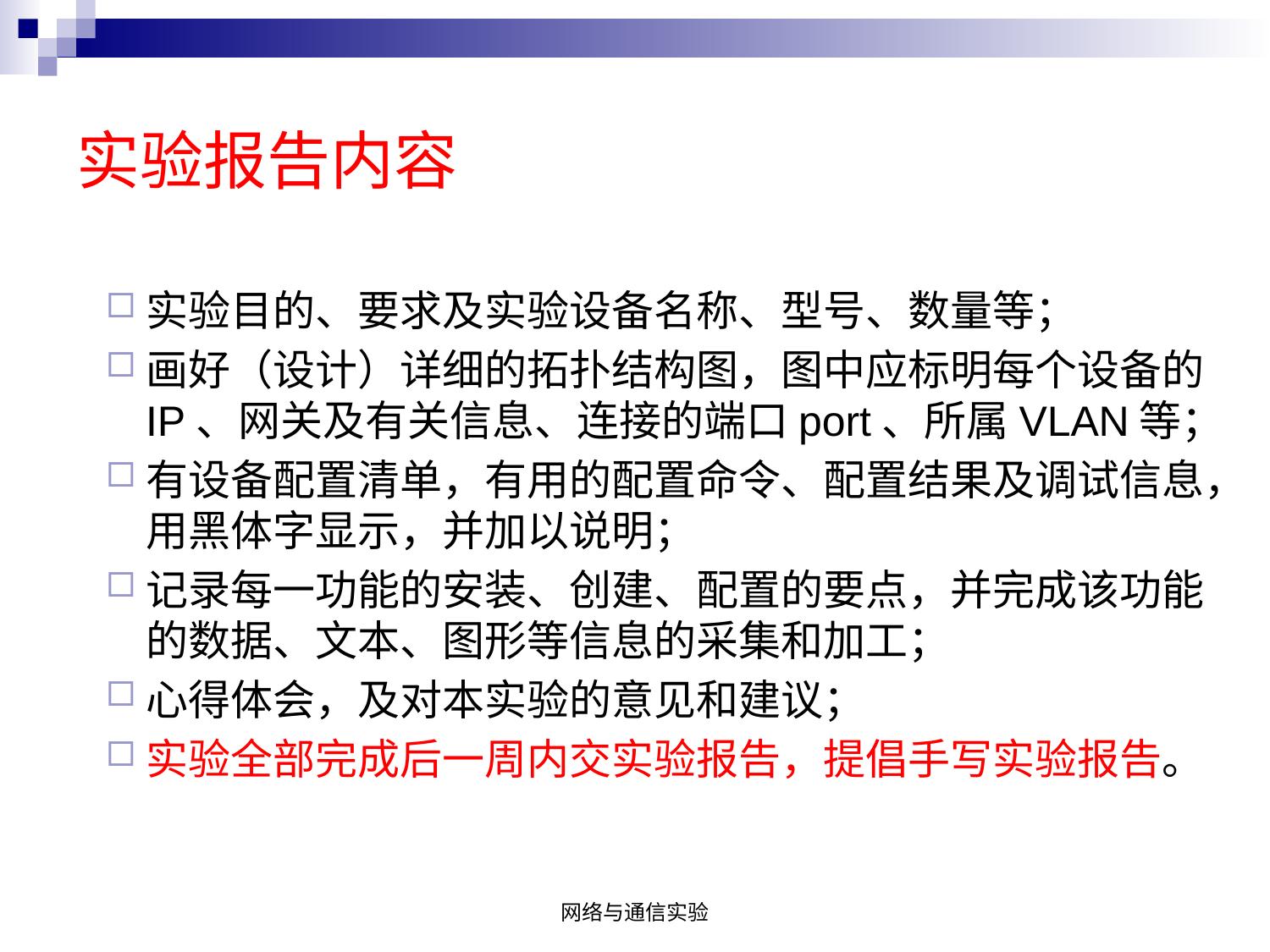

# 实验报告内容
实验目的、要求及实验设备名称、型号、数量等；
画好（设计）详细的拓扑结构图，图中应标明每个设备的IP、网关及有关信息、连接的端口port、所属VLAN等；
有设备配置清单，有用的配置命令、配置结果及调试信息，用黑体字显示，并加以说明；
记录每一功能的安装、创建、配置的要点，并完成该功能的数据、文本、图形等信息的采集和加工；
心得体会，及对本实验的意见和建议；
实验全部完成后一周内交实验报告，提倡手写实验报告。

网络与通信实验